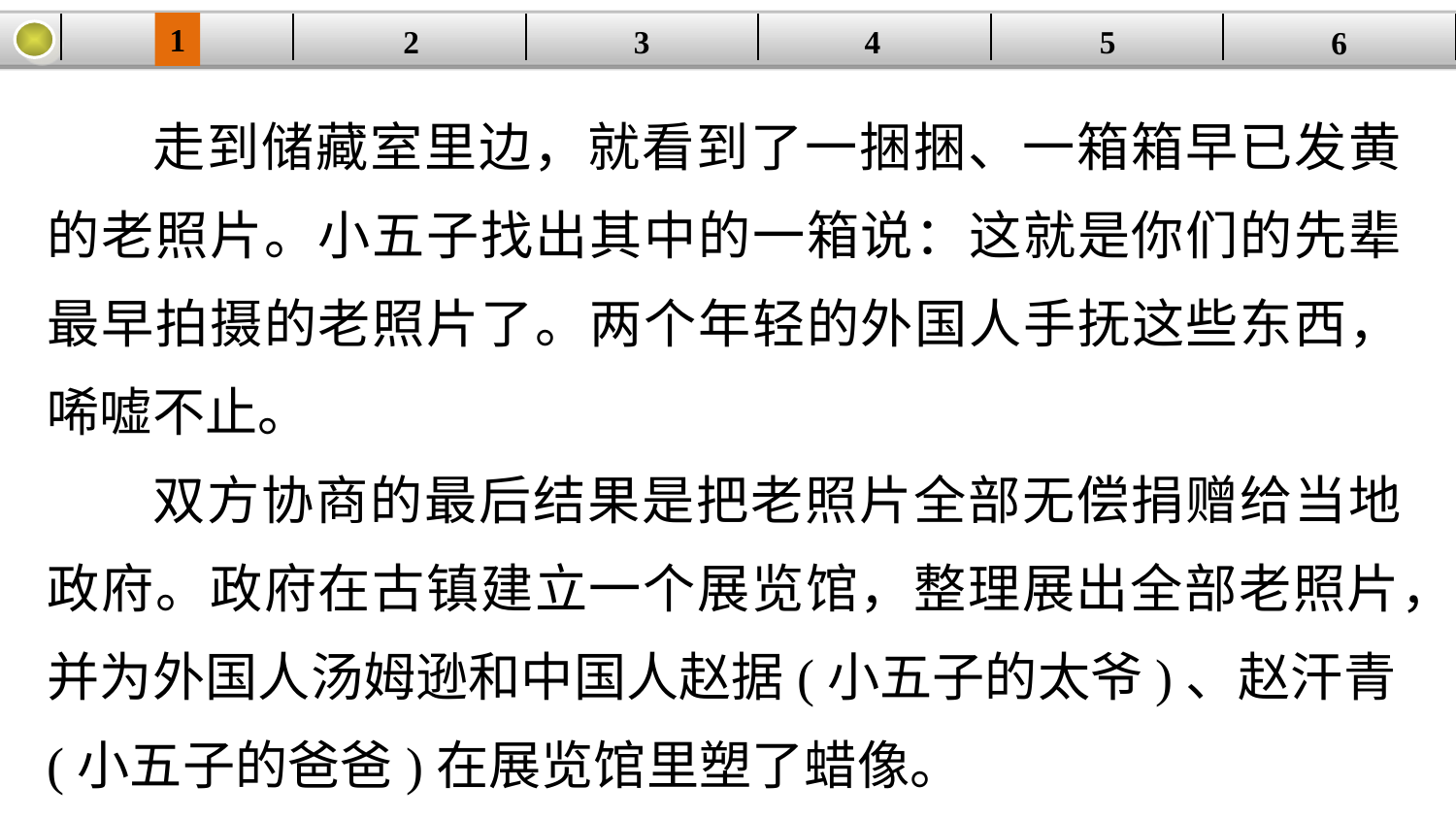

1
|  |  |  |  |  |  |
| --- | --- | --- | --- | --- | --- |
2
3
4
5
6

走到储藏室里边，就看到了一捆捆、一箱箱早已发黄的老照片。小五子找出其中的一箱说：这就是你们的先辈最早拍摄的老照片了。两个年轻的外国人手抚这些东西，唏嘘不止。
双方协商的最后结果是把老照片全部无偿捐赠给当地政府。政府在古镇建立一个展览馆，整理展出全部老照片，并为外国人汤姆逊和中国人赵据(小五子的太爷)、赵汗青(小五子的爸爸)在展览馆里塑了蜡像。